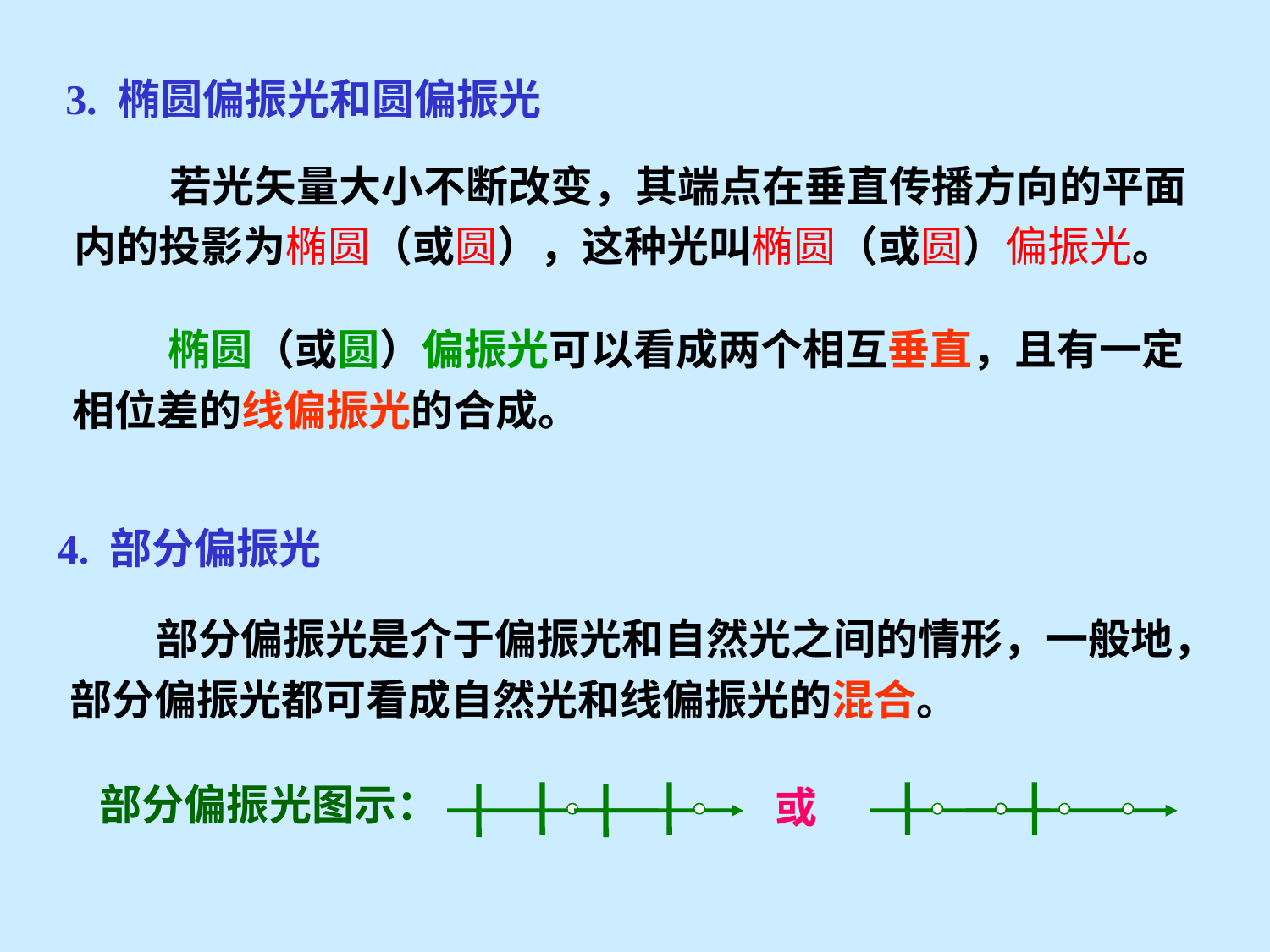

4
3. 椭圆偏振光和圆偏振光
         若光矢量大小不断改变，其端点在垂直传播方向的平面内的投影为椭圆（或圆），这种光叫椭圆（或圆）偏振光。
         椭圆（或圆）偏振光可以看成两个相互垂直，且有一定相位差的线偏振光的合成。
4. 部分偏振光
        部分偏振光是介于偏振光和自然光之间的情形，一般地，部分偏振光都可看成自然光和线偏振光的混合。
部分偏振光图示：
或